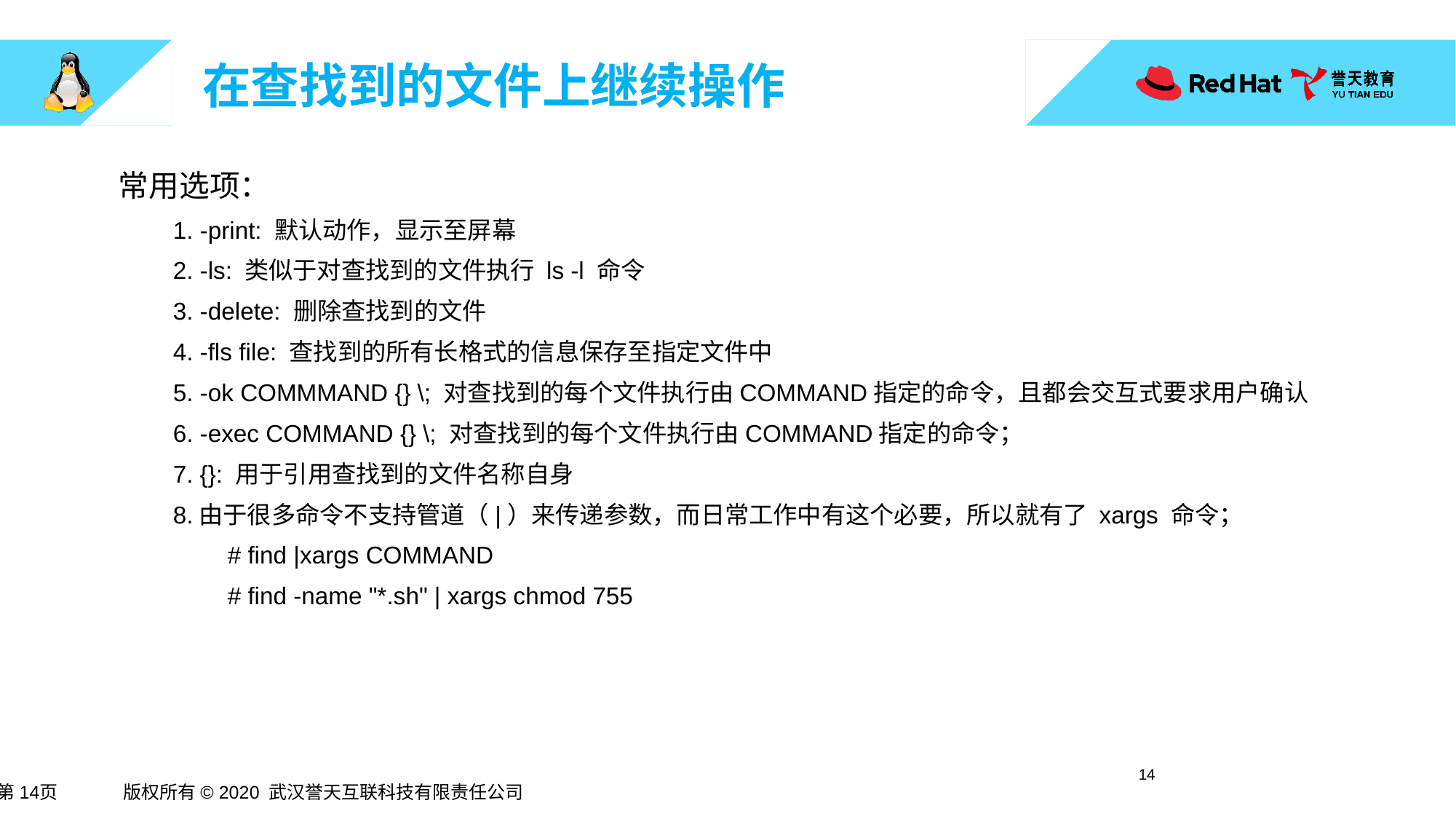

# 在查找到的文件上继续操作
常用选项：
1. -print: 默认动作，显示至屏幕
2. -ls: 类似于对查找到的文件执行 ls -l 命令
3. -delete: 删除查找到的文件
4. -fls file: 查找到的所有长格式的信息保存至指定文件中
5. -ok COMMMAND {} \; 对查找到的每个文件执行由COMMAND指定的命令，且都会交互式要求用户确认
6. -exec COMMAND {} \; 对查找到的每个文件执行由COMMAND指定的命令；
7. {}: 用于引用查找到的文件名称自身
8.由于很多命令不支持管道（|）来传递参数，而日常工作中有这个必要，所以就有了 xargs 命令；
	# find |xargs COMMAND
	# find -name "*.sh" | xargs chmod 755
14